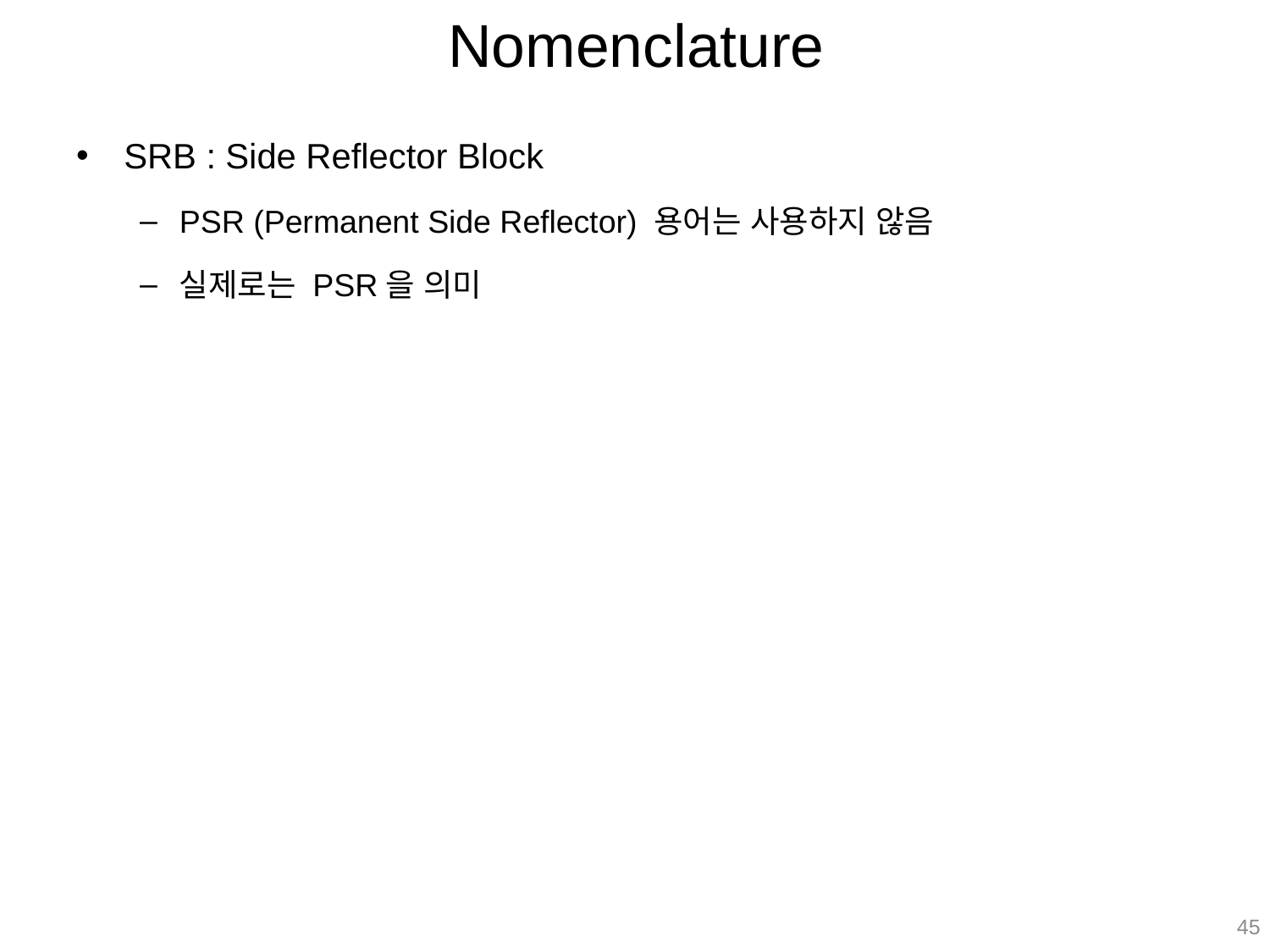

# Nomenclature
SRB : Side Reflector Block
PSR (Permanent Side Reflector) 용어는 사용하지 않음
실제로는 PSR을 의미
45